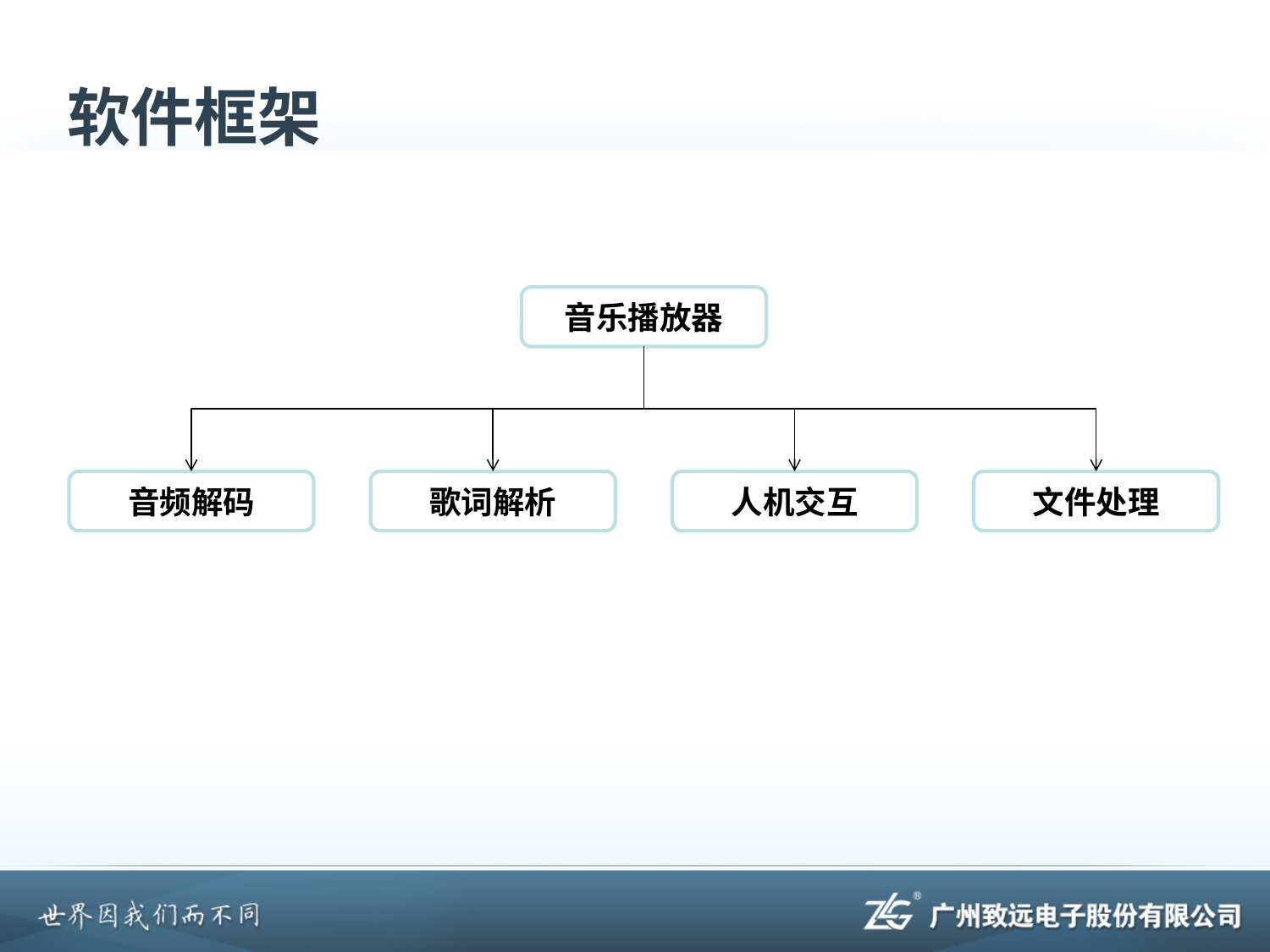

# 软件框架
音乐播放器
音频解码
歌词解析
人机交互
文件处理